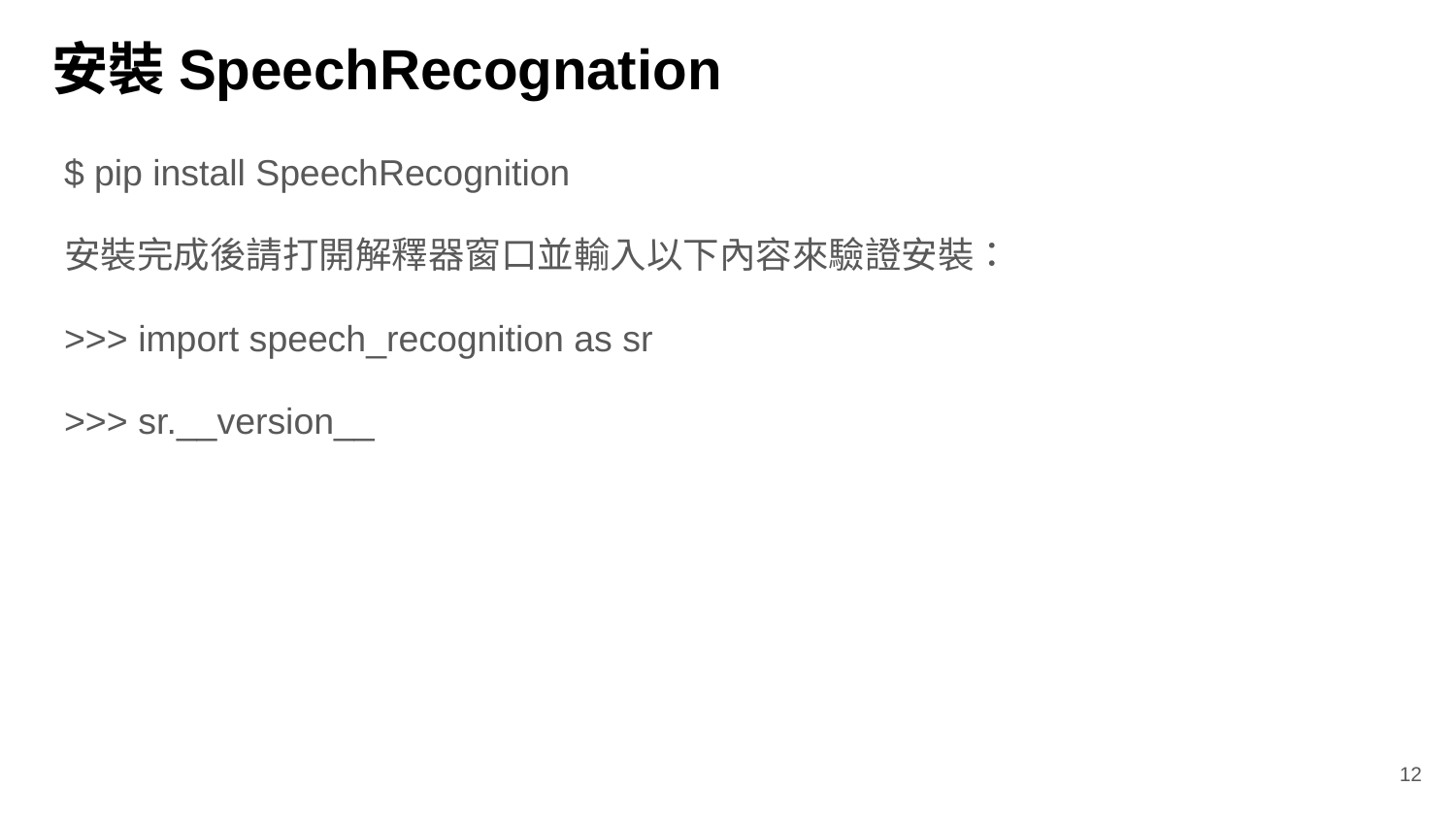

# 安裝SpeechRecognation

$ pip install SpeechRecognition
安裝完成後請打開解釋器窗口並輸入以下內容來驗證安裝：
>>> import speech_recognition as sr
>>> sr.__version__
12